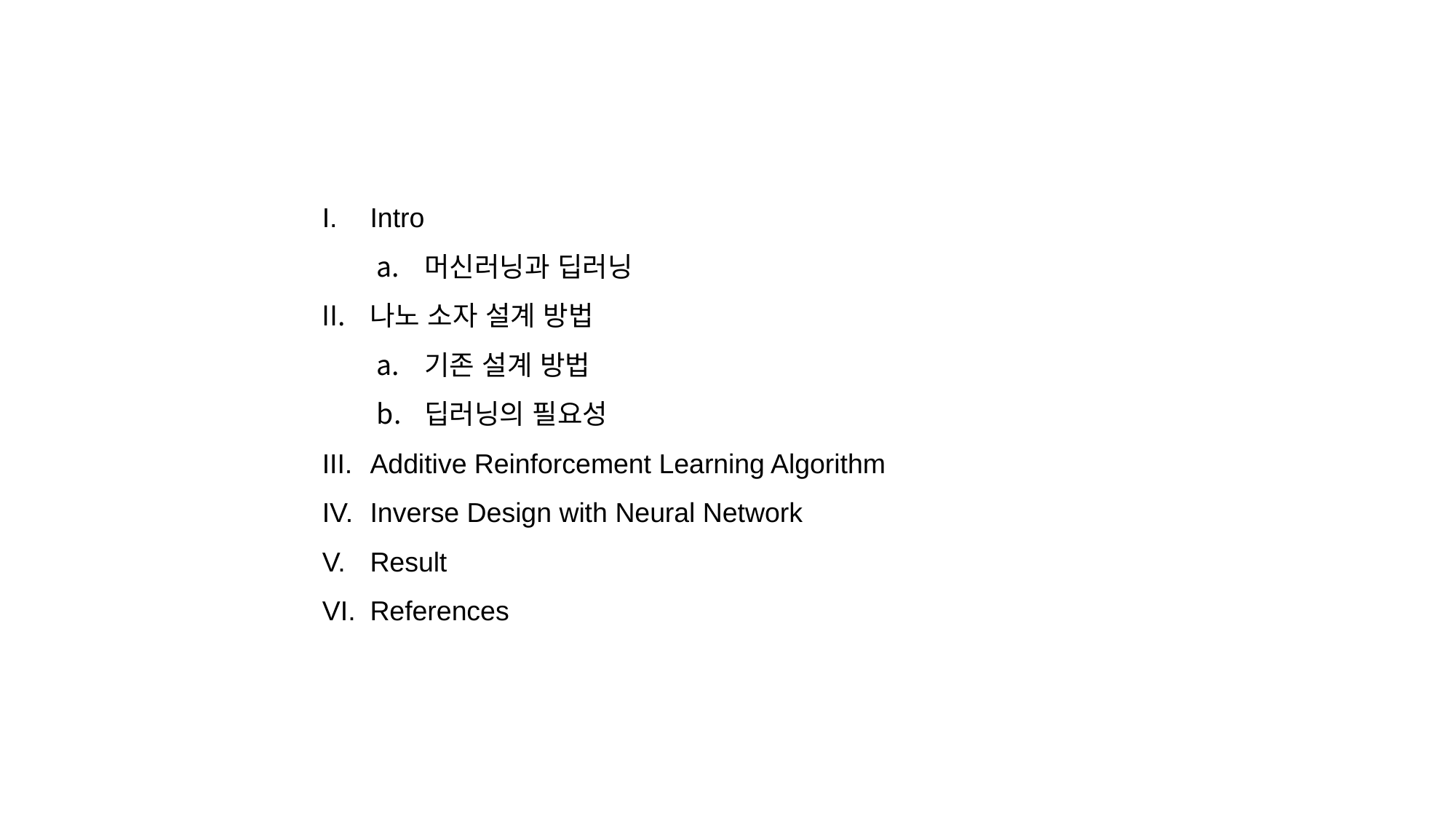

Intro
머신러닝과 딥러닝
나노 소자 설계 방법
기존 설계 방법
딥러닝의 필요성
Additive Reinforcement Learning Algorithm
Inverse Design with Neural Network
Result
References